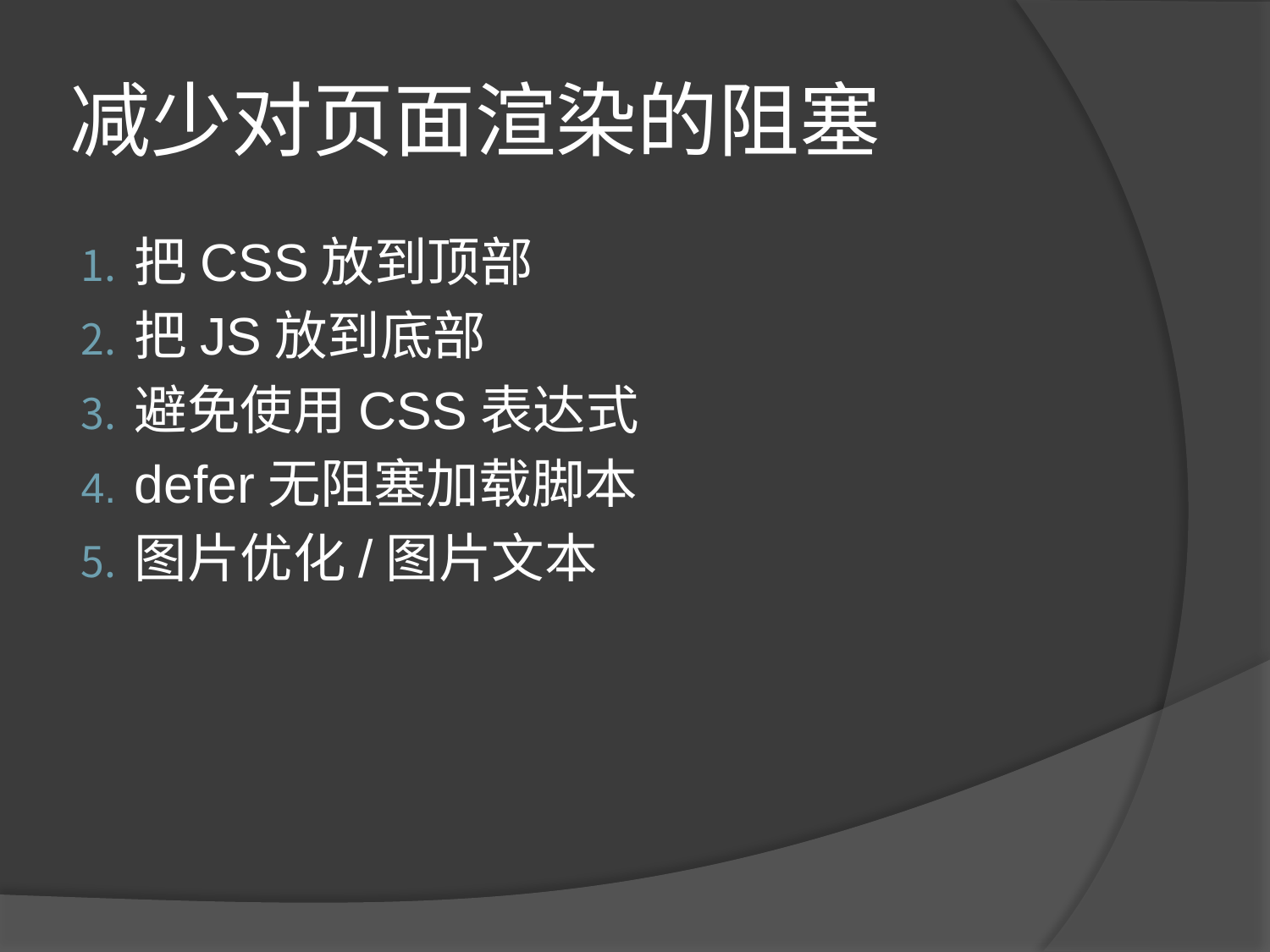

# 减少对页面渲染的阻塞
把CSS放到顶部
把JS放到底部
避免使用CSS表达式
defer无阻塞加载脚本
图片优化/图片文本